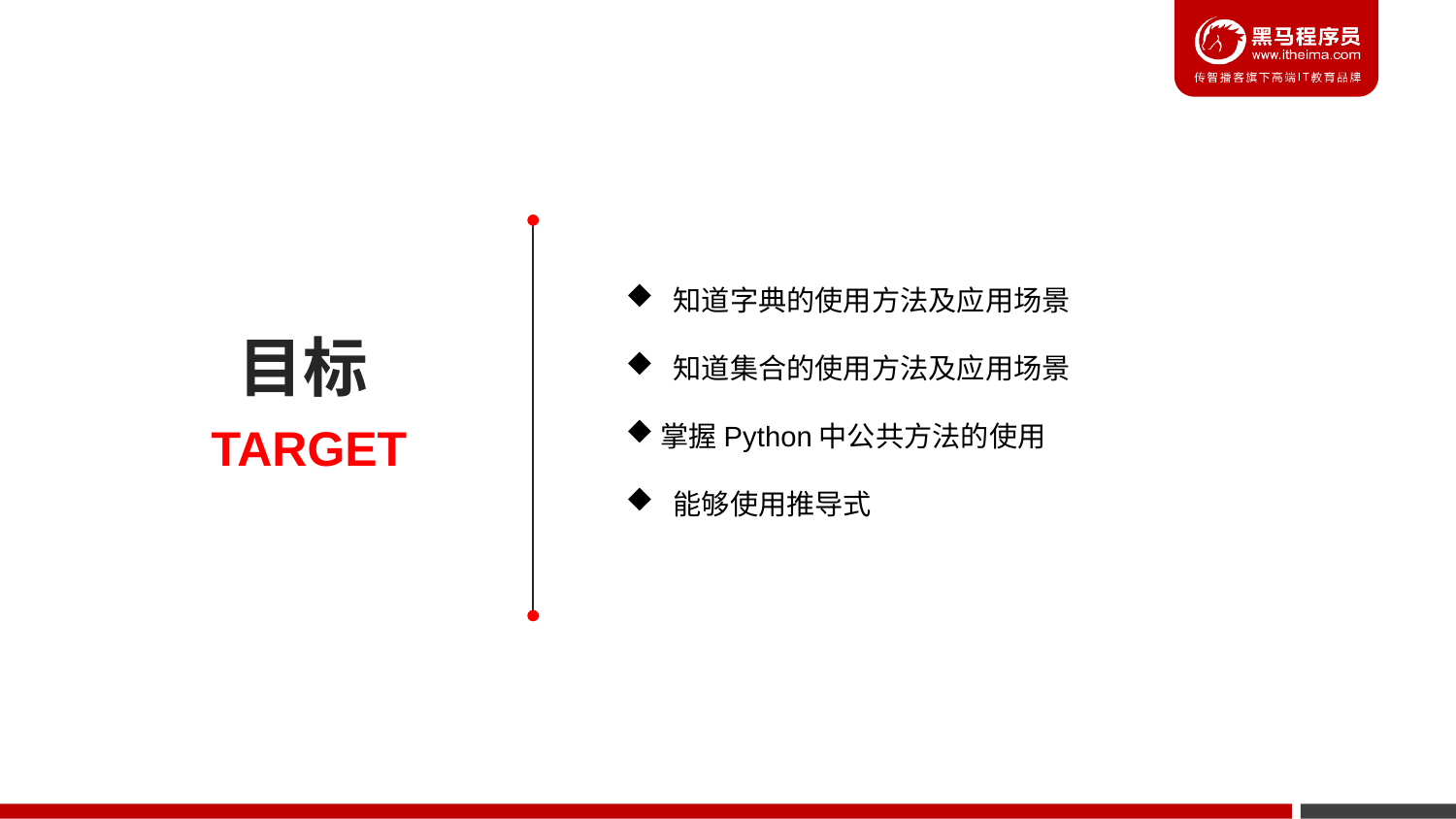

知道字典的使用方法及应用场景
 知道集合的使用方法及应用场景
掌握Python中公共方法的使用
 能够使用推导式
目标
TARGET